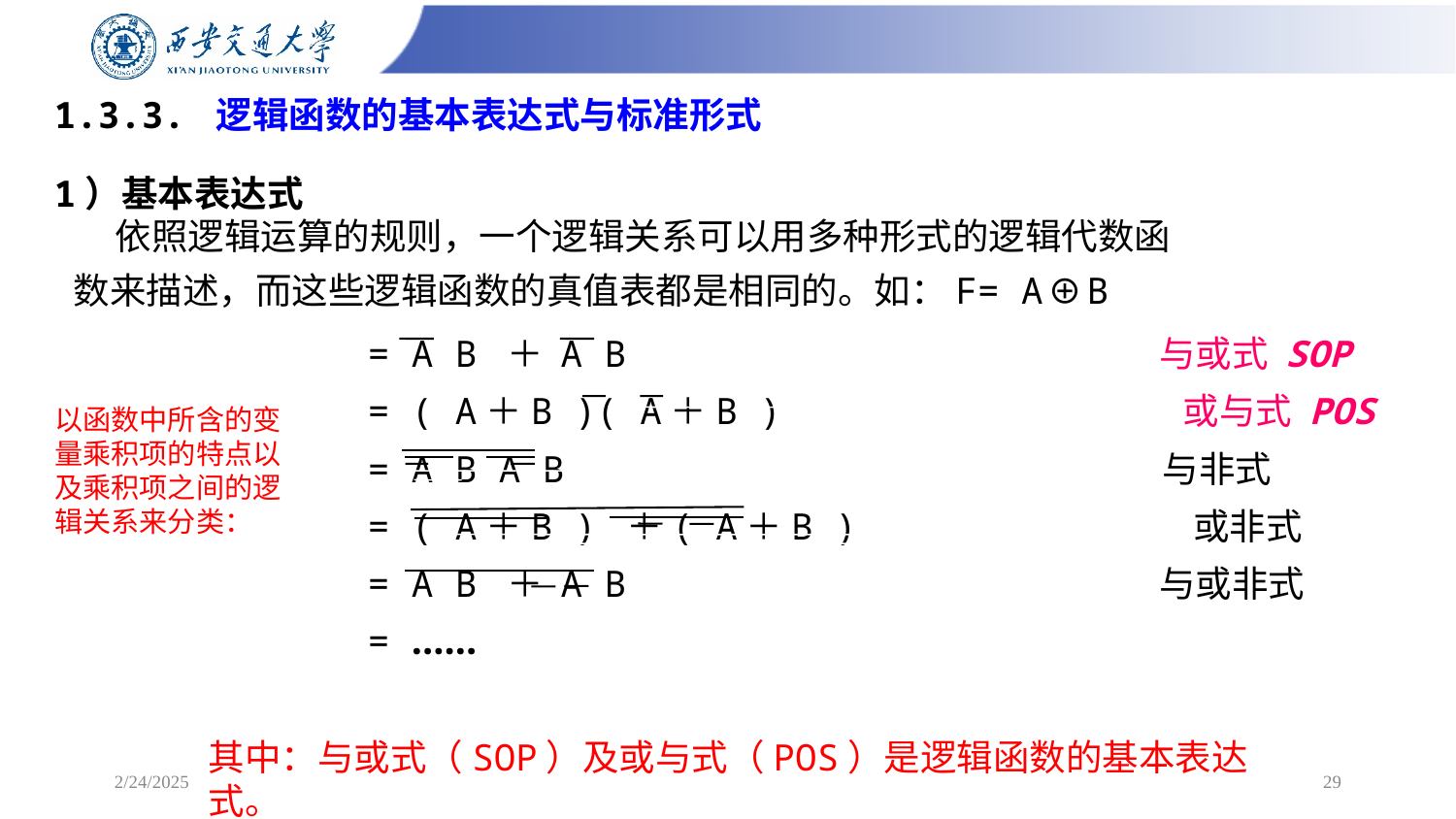

1.3.3. 逻辑函数的基本表达式与标准形式
1）基本表达式
# 依照逻辑运算的规则，一个逻辑关系可以用多种形式的逻辑代数函
数来描述，而这些逻辑函数的真值表都是相同的。如：F= A⊕B
= A B ＋ A B                        与或式 SOP
= ( A＋B )( A＋B )                  或与式 POS
= A B A B                           与非式
= ( A＋B ) ＋( A＋B )               或非式
= A B ＋ A B                        与或非式
= ‥‥‥

以函数中所含的变量乘积项的特点以及乘积项之间的逻辑关系来分类：

其中：与或式（SOP）及或与式（POS）是逻辑函数的基本表达式。
2/24/2025
29